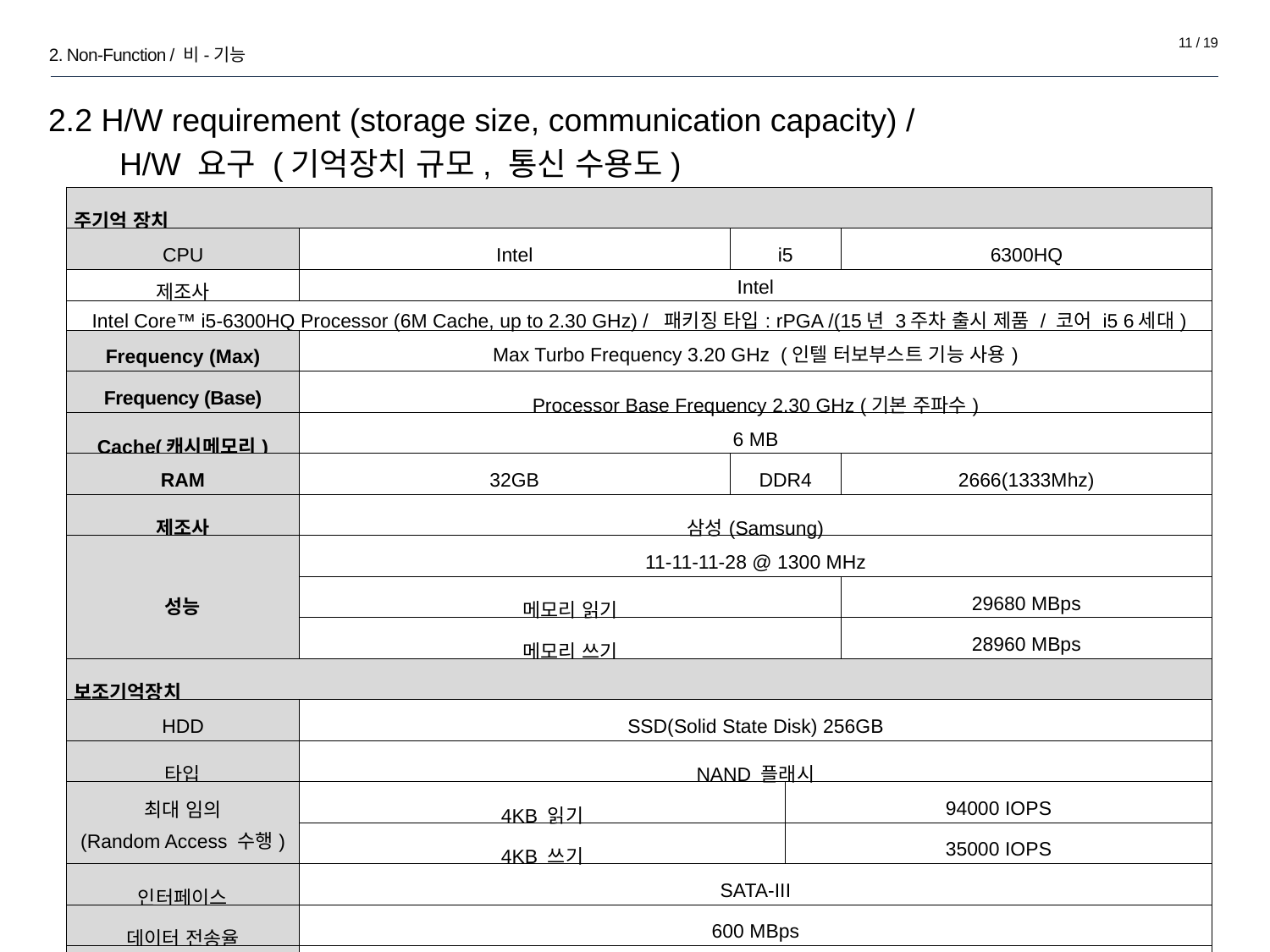

11 / 19
2. Non-Function / 비-기능
# 2.2 H/W requirement (storage size, communication capacity) / H/W 요구 (기억장치 규모, 통신 수용도)
| 주기억 장치 |  |  |  |  |
| --- | --- | --- | --- | --- |
| CPU | Intel | i5 |  | 6300HQ |
| 제조사 | Intel |  |  |  |
| Intel Core™ i5-6300HQ Processor (6M Cache, up to 2.30 GHz) / 패키징 타입: rPGA /(15년 3주차 출시 제품 / 코어 i5 6세대) |  |  |  |  |
| Frequency (Max) | Max Turbo Frequency 3.20 GHz (인텔 터보부스트 기능 사용) |  |  |  |
| Frequency (Base) | Processor Base Frequency 2.30 GHz (기본 주파수) |  |  |  |
| Cache(캐시메모리) | 6 MB |  |  |  |
| RAM | 32GB | DDR4 |  | 2666(1333Mhz) |
| 제조사 | 삼성(Samsung) |  |  |  |
| 성능 | 11-11-11-28 @ 1300 MHz |  |  |  |
|  | 메모리 읽기 |  |  | 29680 MBps |
|  | 메모리 쓰기 |  |  | 28960 MBps |
| 보조기억장치 |  |  |  |  |
| HDD | SSD(Solid State Disk) 256GB |  |  |  |
| 타입 | NAND 플래시 |  |  |  |
| 최대 임의 (Random Access 수행) | 4KB 읽기 |  | 94000 IOPS |  |
|  | 4KB 쓰기 |  | 35000 IOPS |  |
| 인터페이스 | SATA-III |  |  |  |
| 데이터 전송율 | 600 MBps |  |  |  |
| 버퍼 | 256 MB / 입출력(I/O) 처리 후 임시로 기억할 수 있는 최대 가능한 범위 |  |  |  |